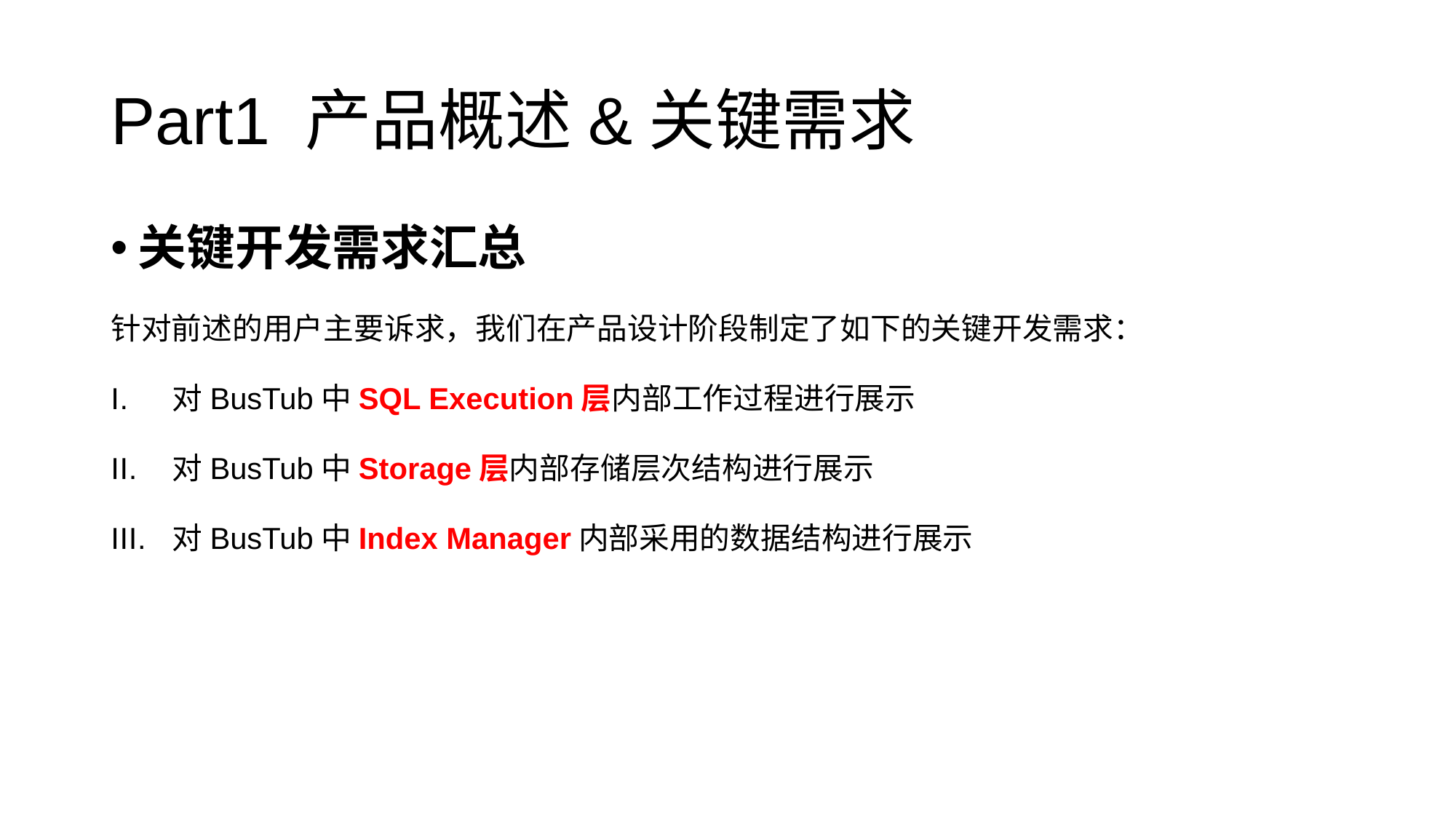

# Part1 产品概述&关键需求
关键开发需求汇总
针对前述的用户主要诉求，我们在产品设计阶段制定了如下的关键开发需求：
对BusTub中SQL Execution层内部工作过程进行展示
对BusTub中Storage层内部存储层次结构进行展示
对BusTub中Index Manager内部采用的数据结构进行展示